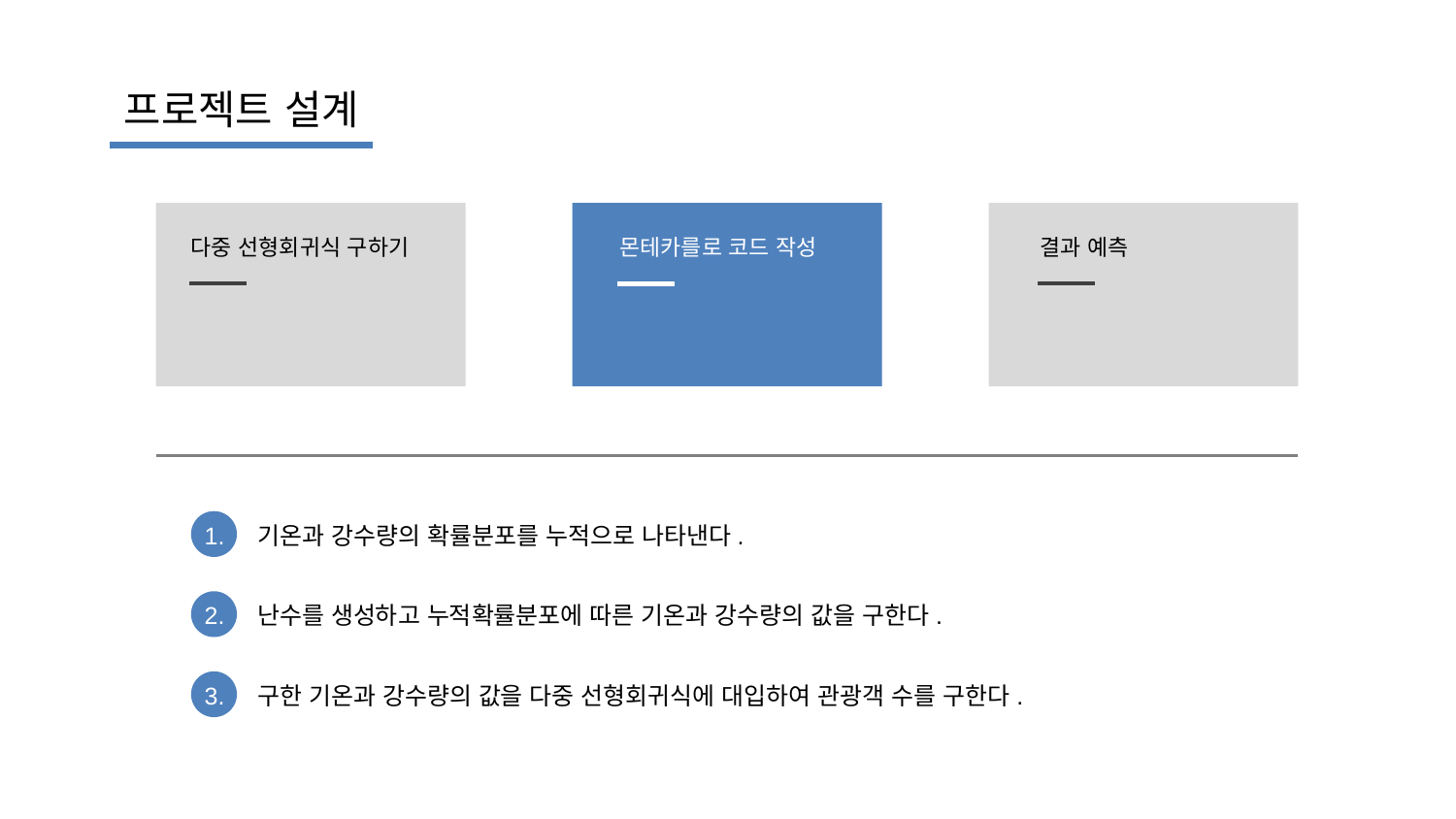

프로젝트 설계

다중 선형회귀식 구하기
결과 예측
몬테카를로 코드 작성

기온과 강수량의 확률분포를 누적으로 나타낸다.
1.

2.
난수를 생성하고 누적확률분포에 따른 기온과 강수량의 값을 구한다.

3.
구한 기온과 강수량의 값을 다중 선형회귀식에 대입하여 관광객 수를 구한다.